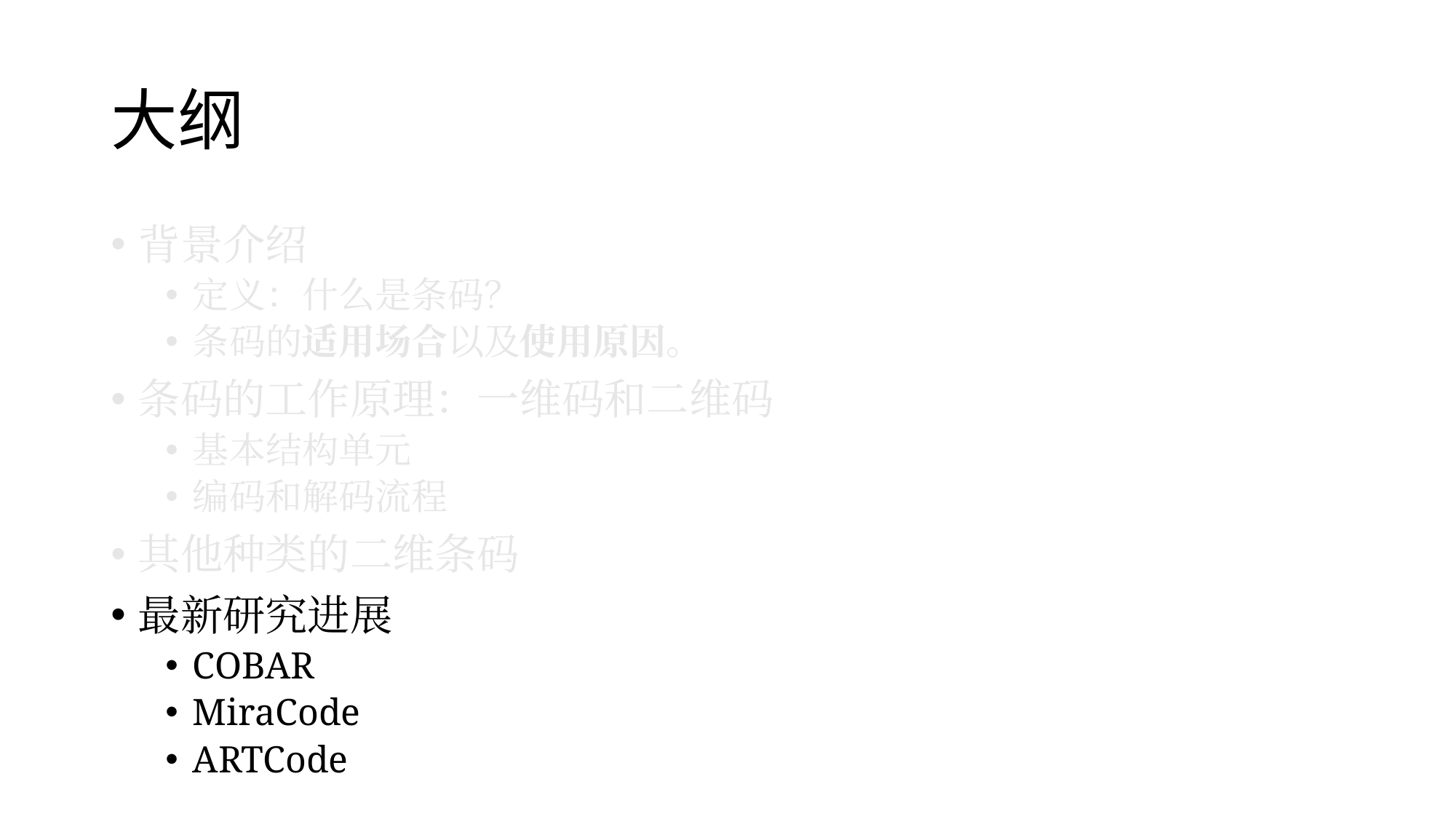

# 大纲
背景介绍
定义：什么是条码？
条码的适用场合以及使用原因。
条码的工作原理：一维码和二维码
基本结构单元
编码和解码流程
其他种类的二维条码
最新研究进展
COBAR
MiraCode
ARTCode